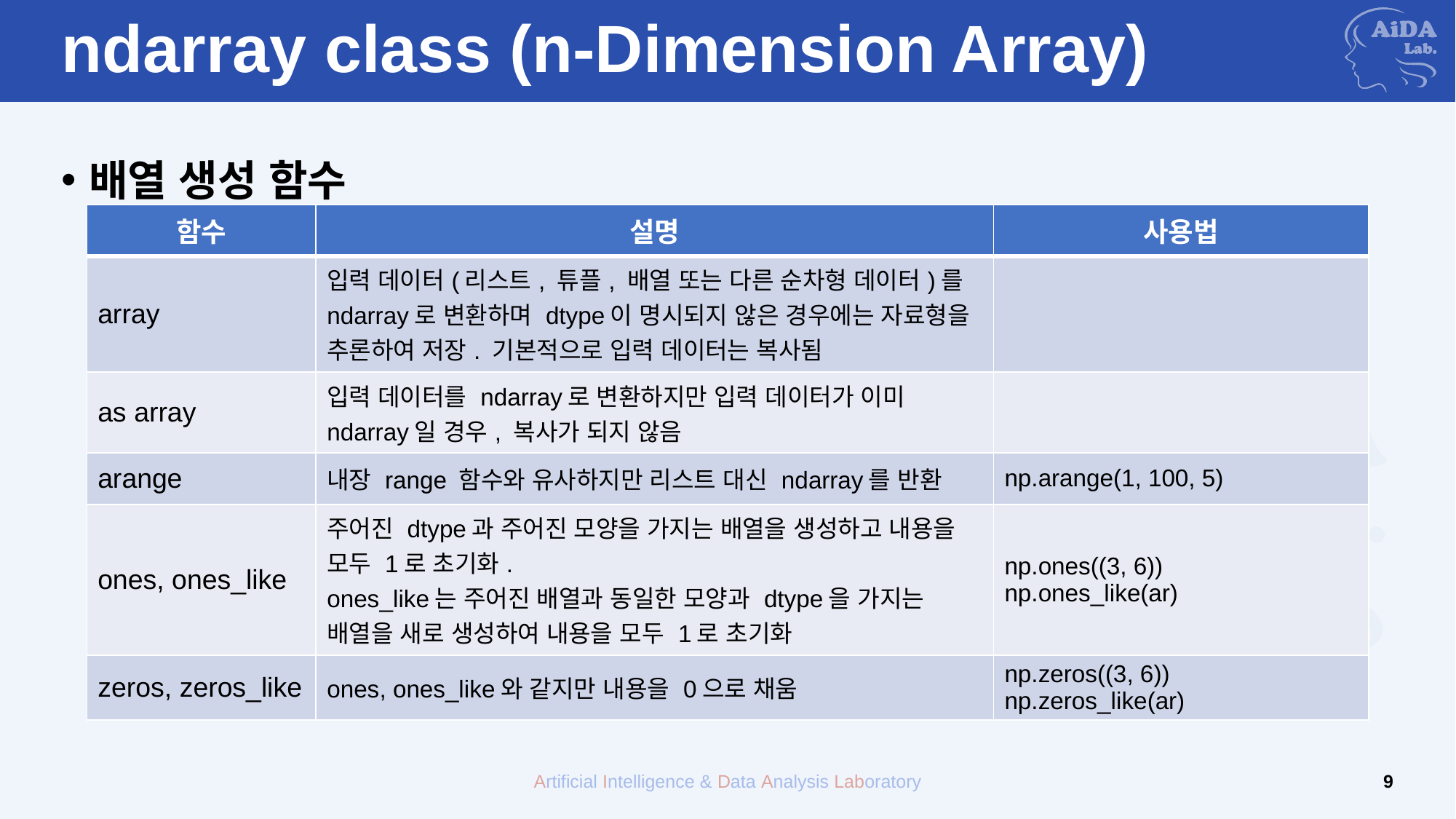

# ndarray class (n-Dimension Array)
배열 생성 함수
| 함수 | 설명 | 사용법 |
| --- | --- | --- |
| array | 입력 데이터(리스트, 튜플, 배열 또는 다른 순차형 데이터)를 ndarray로 변환하며 dtype이 명시되지 않은 경우에는 자료형을 추론하여 저장. 기본적으로 입력 데이터는 복사됨 |  |
| as array | 입력 데이터를 ndarray로 변환하지만 입력 데이터가 이미 ndarray일 경우, 복사가 되지 않음 |  |
| arange | 내장 range 함수와 유사하지만 리스트 대신 ndarray를 반환 | np.arange(1, 100, 5) |
| ones, ones\_like | 주어진 dtype과 주어진 모양을 가지는 배열을 생성하고 내용을 모두 1로 초기화. ones\_like는 주어진 배열과 동일한 모양과 dtype을 가지는 배열을 새로 생성하여 내용을 모두 1로 초기화 | np.ones((3, 6)) np.ones\_like(ar) |
| zeros, zeros\_like | ones, ones\_like와 같지만 내용을 0으로 채움 | np.zeros((3, 6)) np.zeros\_like(ar) |
Artificial Intelligence & Data Analysis Laboratory
9